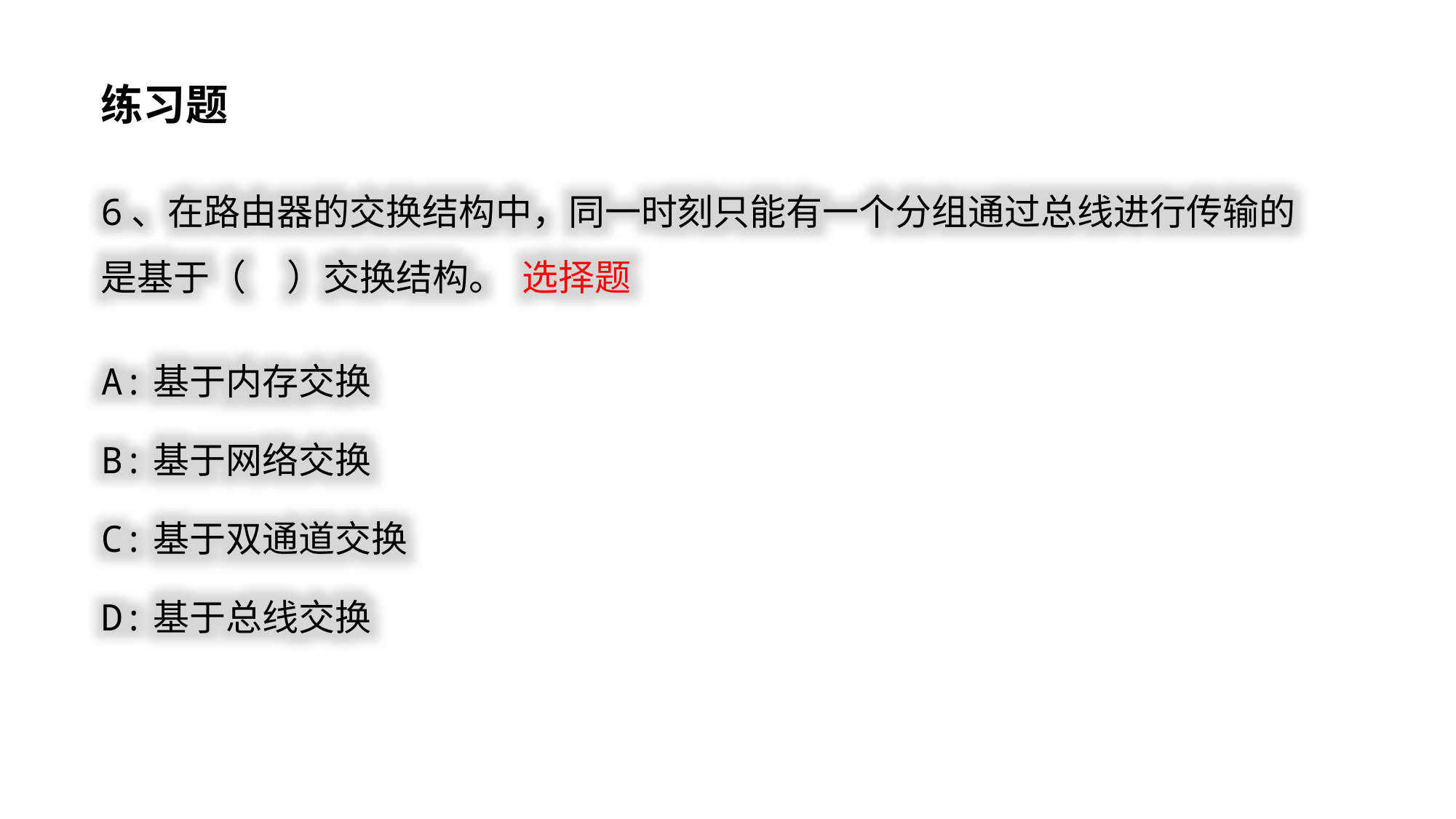

练习题
6、在路由器的交换结构中，同一时刻只能有一个分组通过总线进行传输的是基于（     ）交换结构。  选择题

A:基于内存交换

B:基于网络交换

C:基于双通道交换

D:基于总线交换